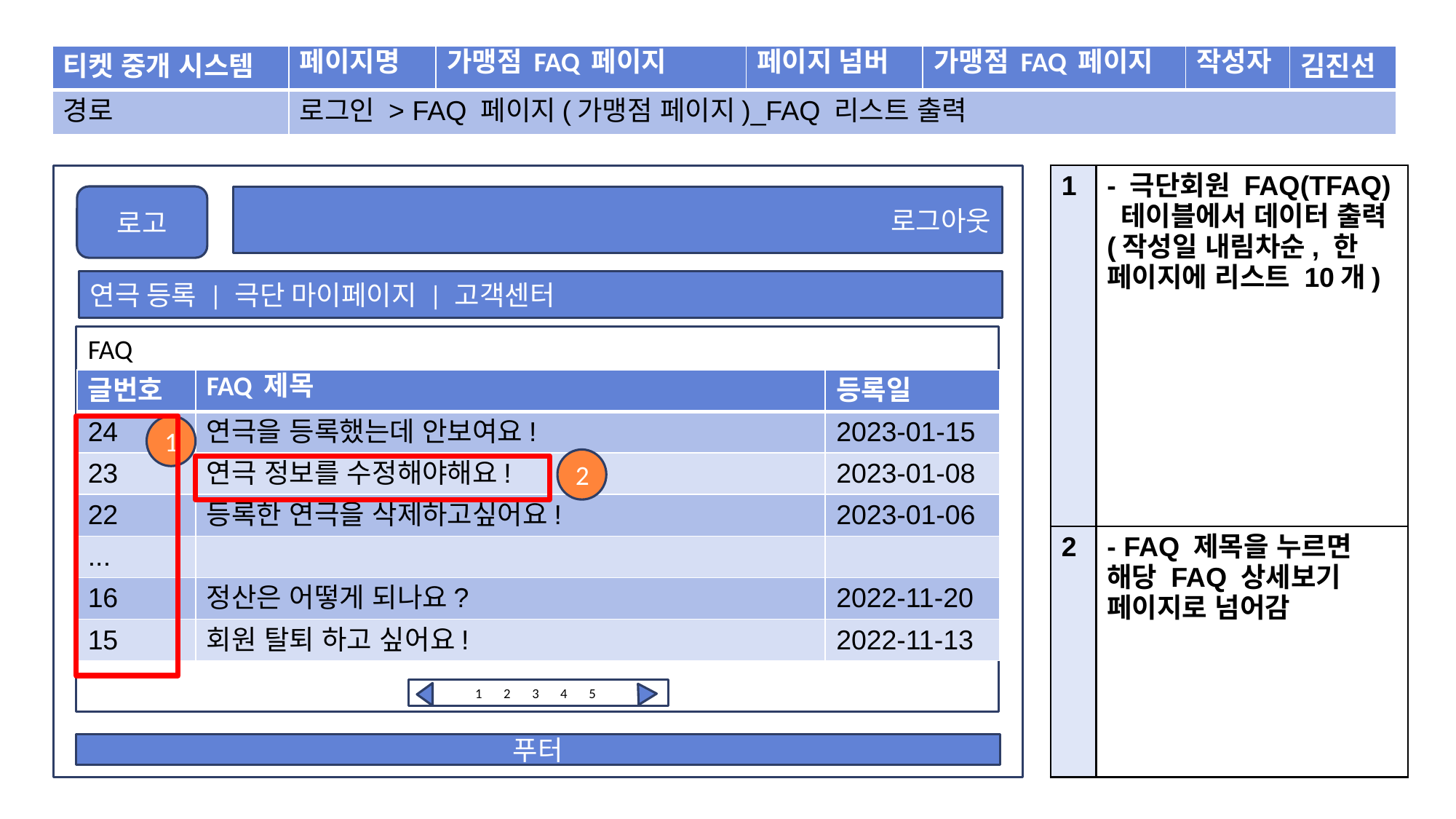

| 티켓 중개 시스템 | 페이지명 | 가맹점 FAQ 페이지 | 페이지 넘버 | 가맹점 FAQ 페이지 | 작성자 | 김진선 |
| --- | --- | --- | --- | --- | --- | --- |
| 경로 | 로그인 > FAQ 페이지(가맹점 페이지)\_FAQ 리스트 출력 |  |  |  |  |  |
| 1 | - 극단회원 FAQ(TFAQ) 테이블에서 데이터 출력 (작성일 내림차순, 한 페이지에 리스트 10개) |
| --- | --- |
| 2 | - FAQ 제목을 누르면 해당 FAQ 상세보기 페이지로 넘어감 |

로고
로그아웃
연극 등록 | 극단 마이페이지 | 고객센터
FAQ

| 글번호 | FAQ 제목 | 등록일 |
| --- | --- | --- |
| 24 | 연극을 등록했는데 안보여요! | 2023-01-15 |
| 23 | 연극 정보를 수정해야해요! | 2023-01-08 |
| 22 | 등록한 연극을 삭제하고싶어요! | 2023-01-06 |
| ... |  |  |
| 16 | 정산은 어떻게 되나요? | 2022-11-20 |
| 15 | 회원 탈퇴 하고 싶어요! | 2022-11-13 |
1

2

1
2
3
4
5

푸터